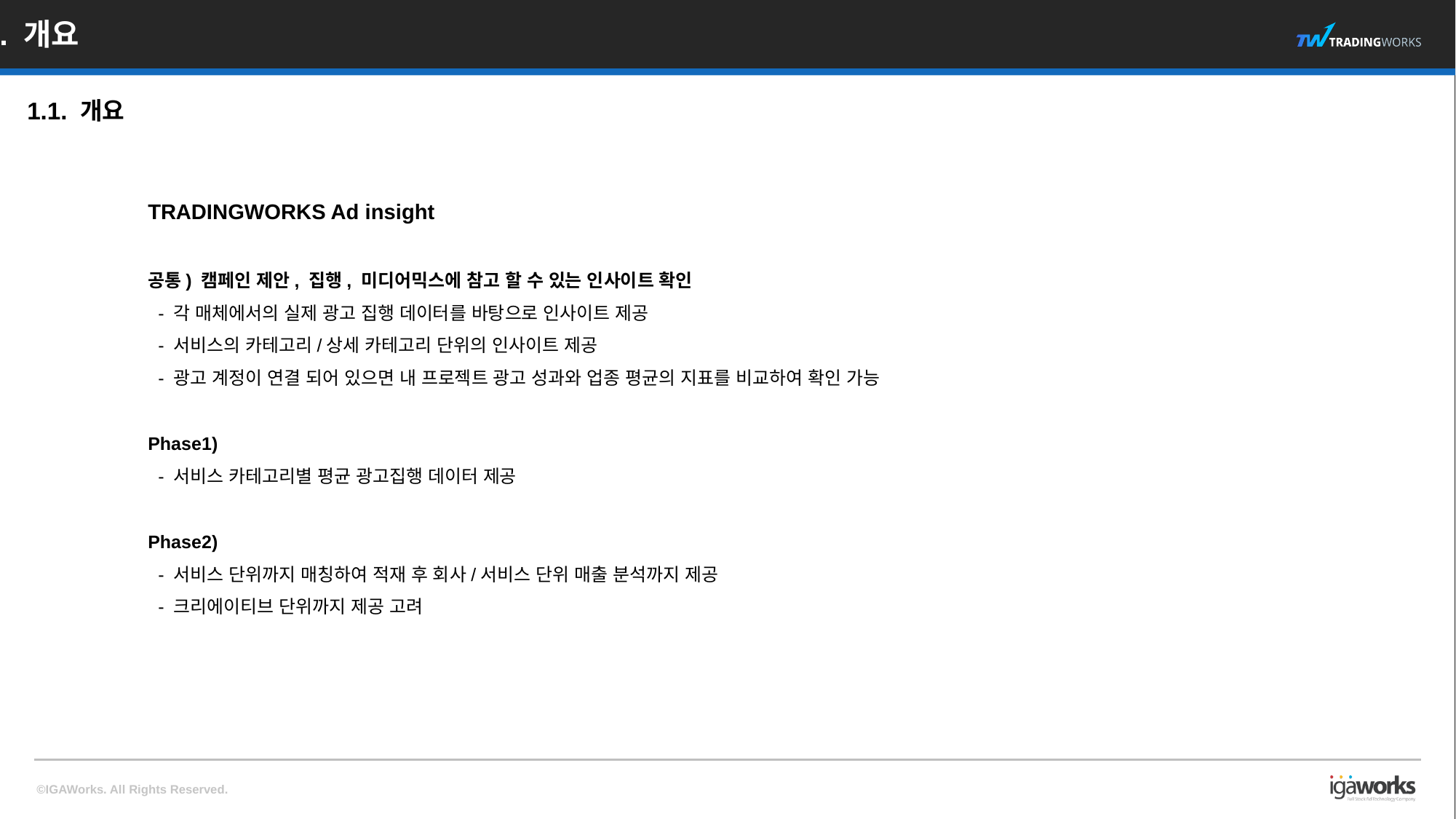

1. 개요
1.1. 개요
TRADINGWORKS Ad insight

공통) 캠페인 제안, 집행, 미디어믹스에 참고 할 수 있는 인사이트 확인
  - 각 매체에서의 실제 광고 집행 데이터를 바탕으로 인사이트 제공
  - 서비스의 카테고리/상세 카테고리 단위의 인사이트 제공
  - 광고 계정이 연결 되어 있으면 내 프로젝트 광고 성과와 업종 평균의 지표를 비교하여 확인 가능

Phase1)
  - 서비스 카테고리별 평균 광고집행 데이터 제공

Phase2)
  - 서비스 단위까지 매칭하여 적재 후 회사/서비스 단위 매출 분석까지 제공
  - 크리에이티브 단위까지 제공 고려